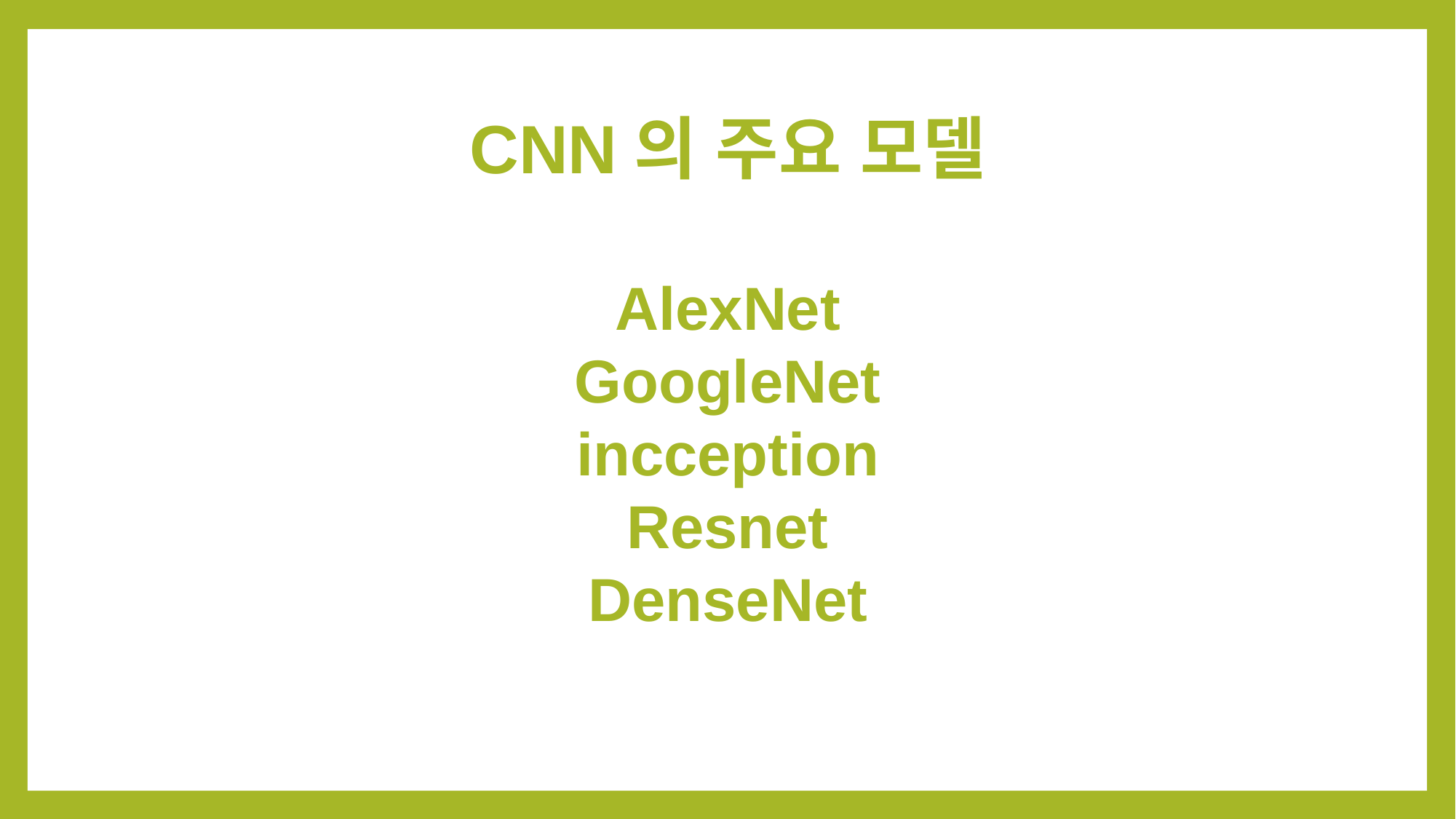

CNN의 주요 모델

AlexNet
GoogleNet
incception
Resnet
DenseNet